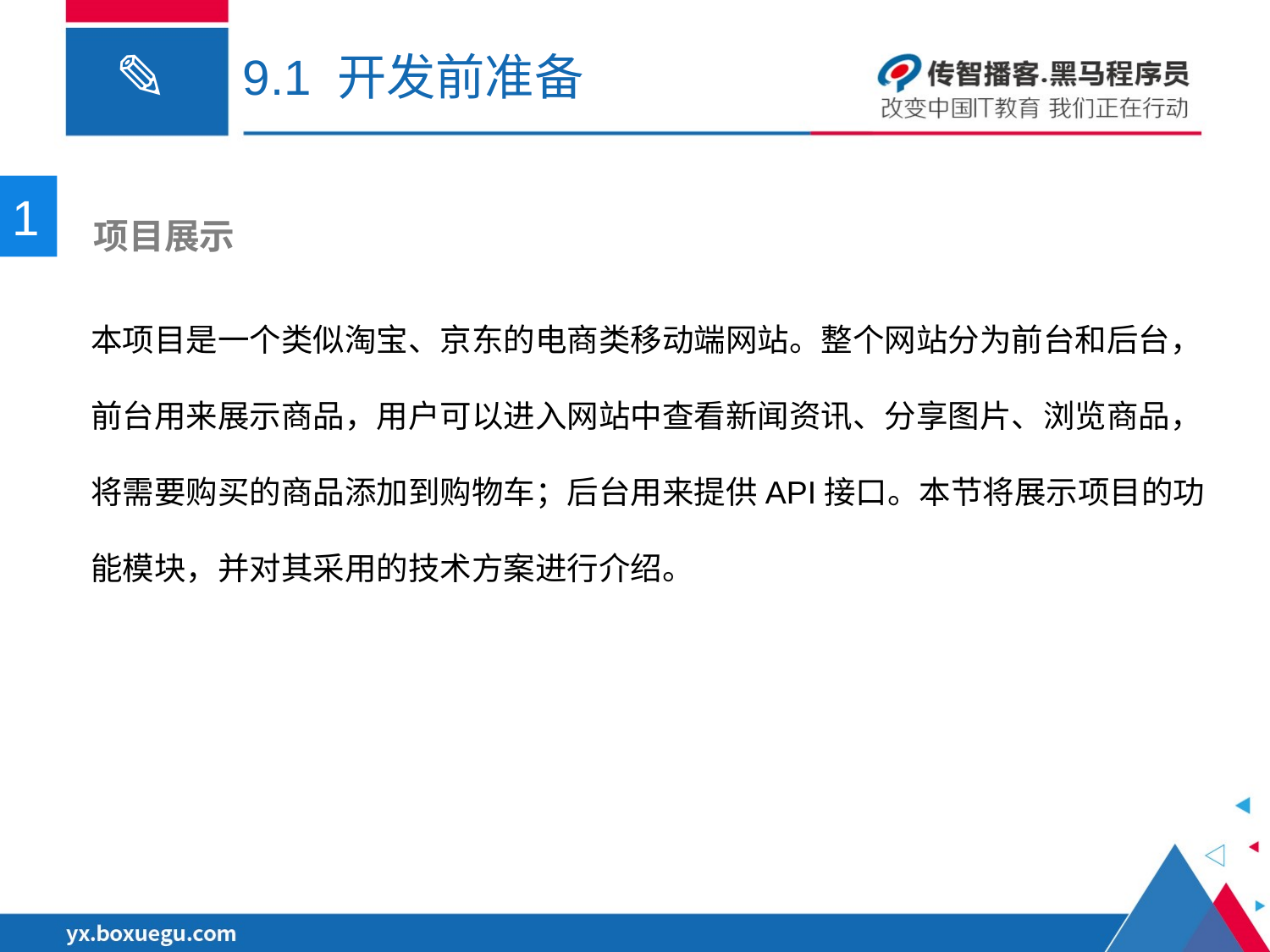

# 9.1 开发前准备

1
  项目展示
本项目是一个类似淘宝、京东的电商类移动端网站。整个网站分为前台和后台，前台用来展示商品，用户可以进入网站中查看新闻资讯、分享图片、浏览商品，将需要购买的商品添加到购物车；后台用来提供API接口。本节将展示项目的功能模块，并对其采用的技术方案进行介绍。